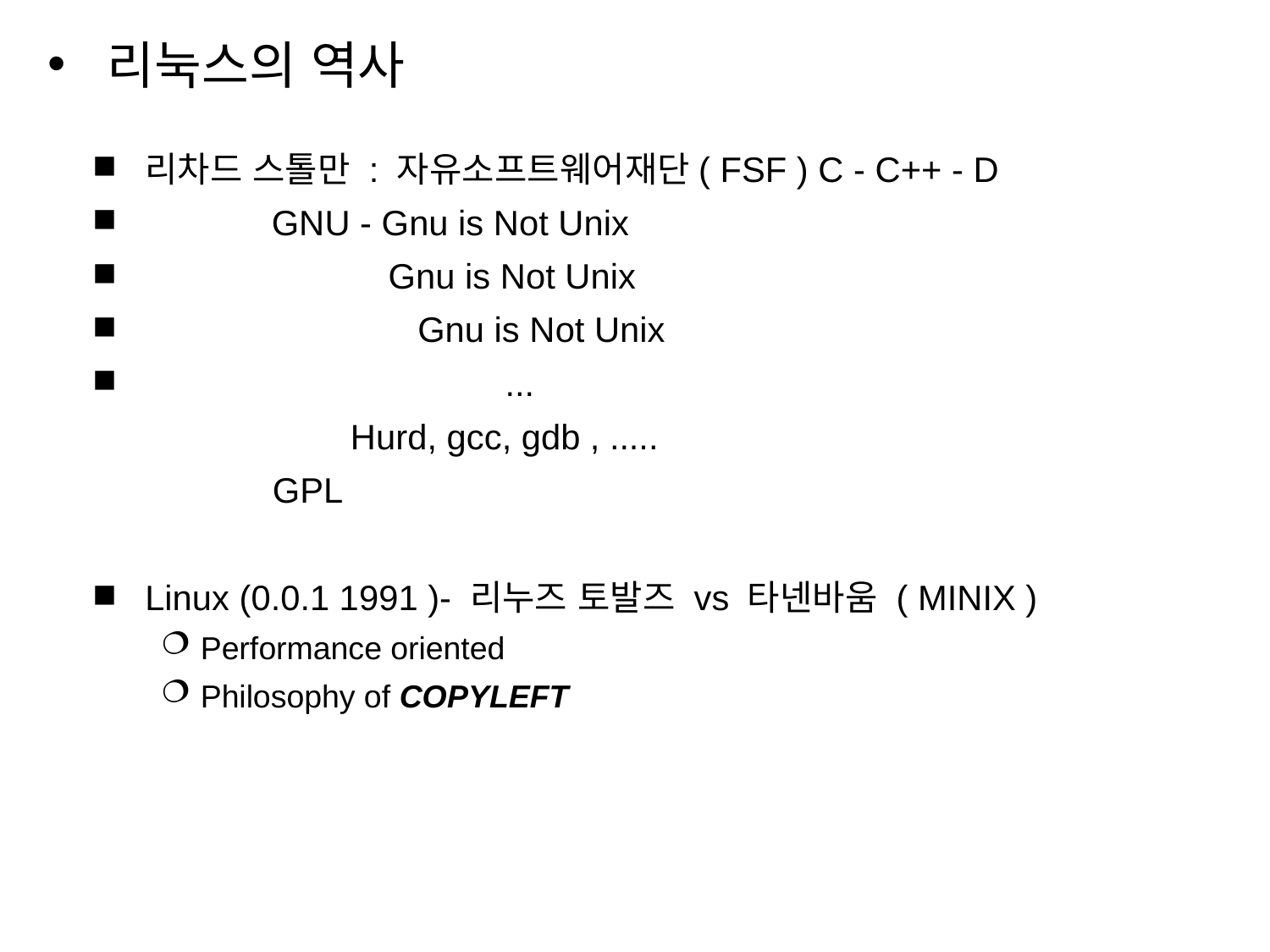

리눅스의 역사
리차드 스톨만 : 자유소프트웨어재단( FSF ) C - C++ - D
             GNU - Gnu is Not Unix
                         Gnu is Not Unix
                            Gnu is Not Unix
                                     ...
                          Hurd, gcc, gdb , .....
                  GPL

Linux (0.0.1 1991 )- 리누즈 토발즈 vs 타넨바움 ( MINIX )
Performance oriented
Philosophy of COPYLEFT